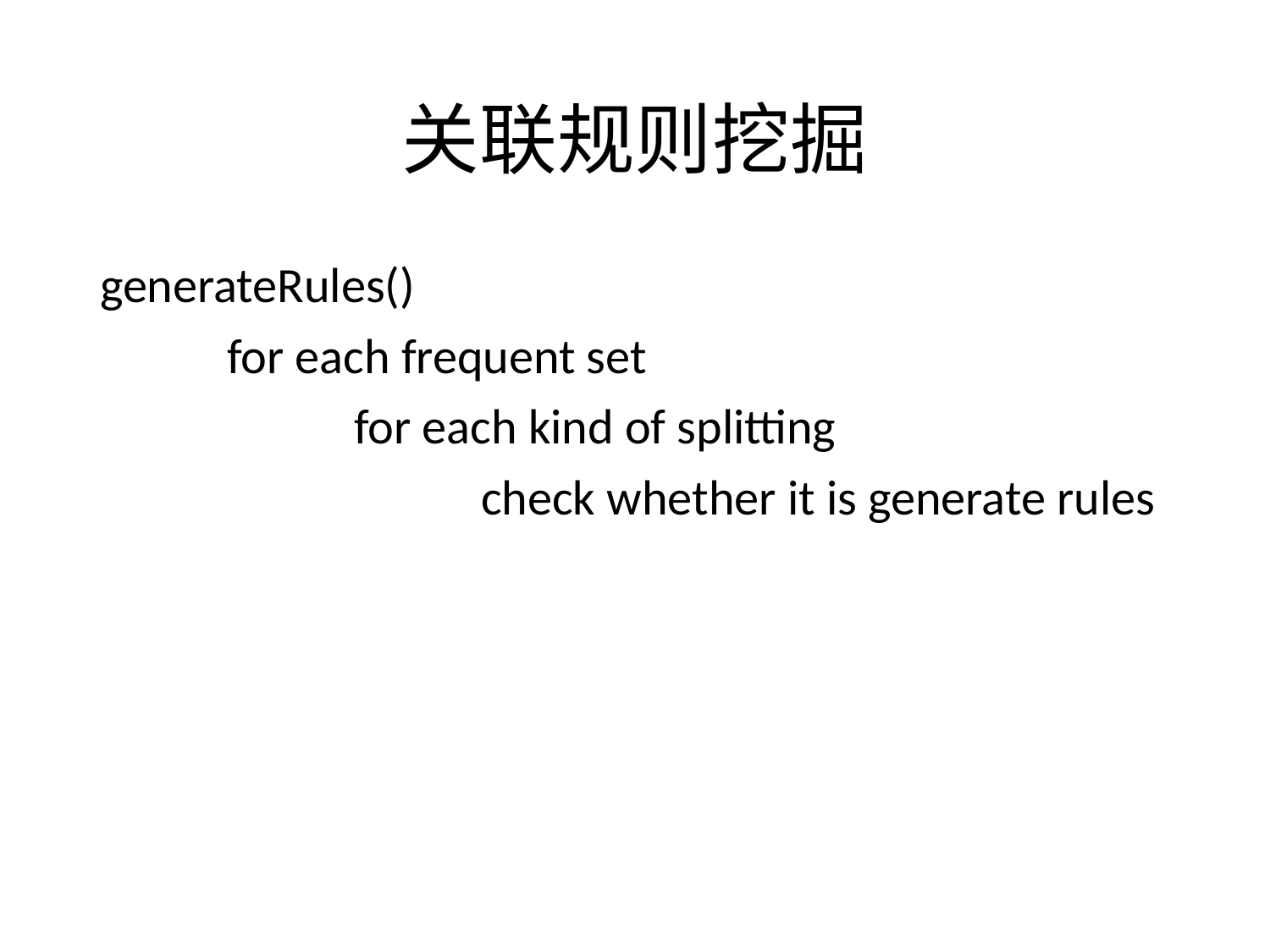

# 关联规则挖掘
generateRules()
	for each frequent set
		for each kind of splitting
			check whether it is generate rules